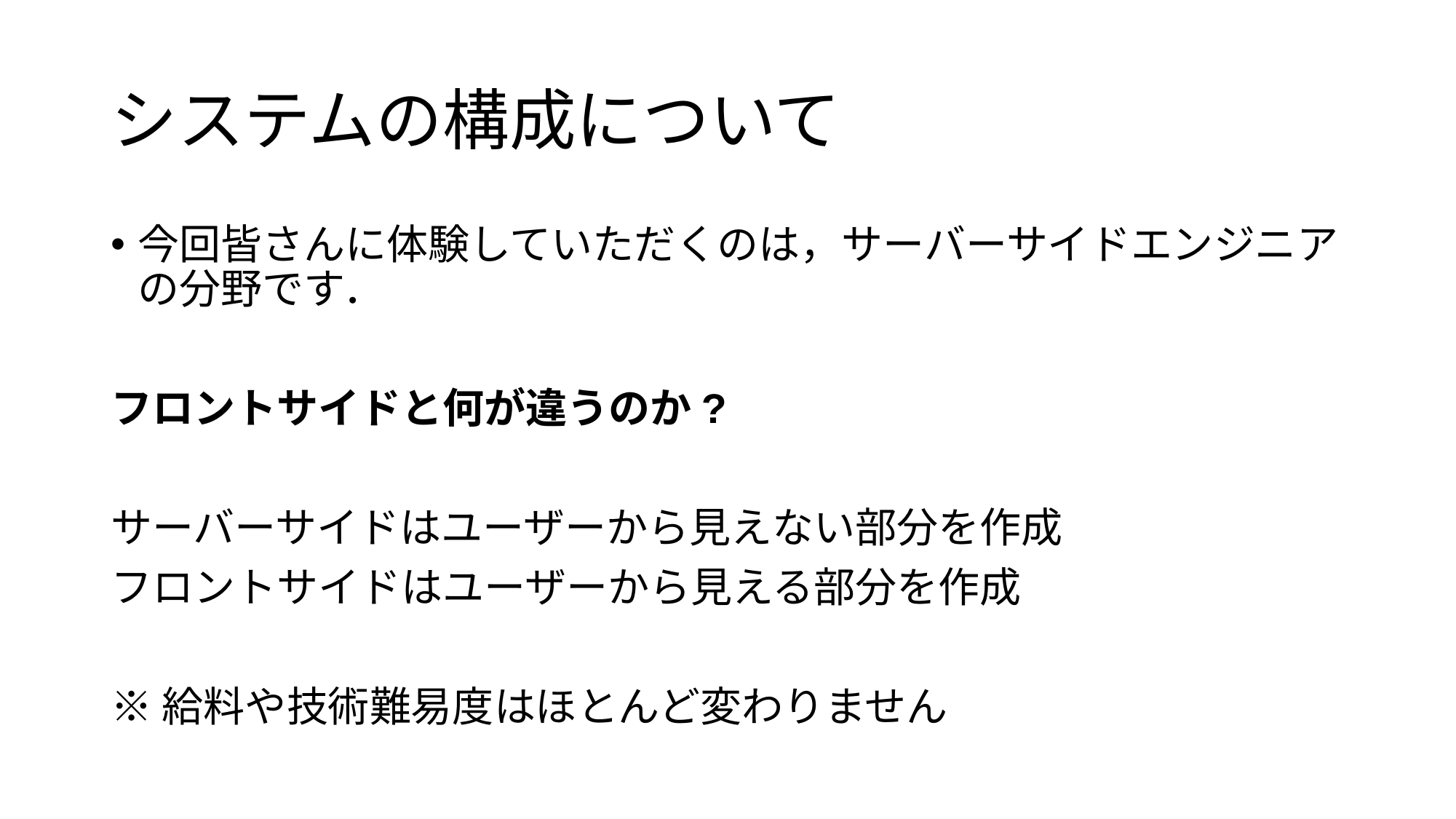

# システムの構成について
今回皆さんに体験していただくのは，サーバーサイドエンジニアの分野です．

フロントサイドと何が違うのか?

サーバーサイドはユーザーから見えない部分を作成
フロントサイドはユーザーから見える部分を作成

※給料や技術難易度はほとんど変わりません